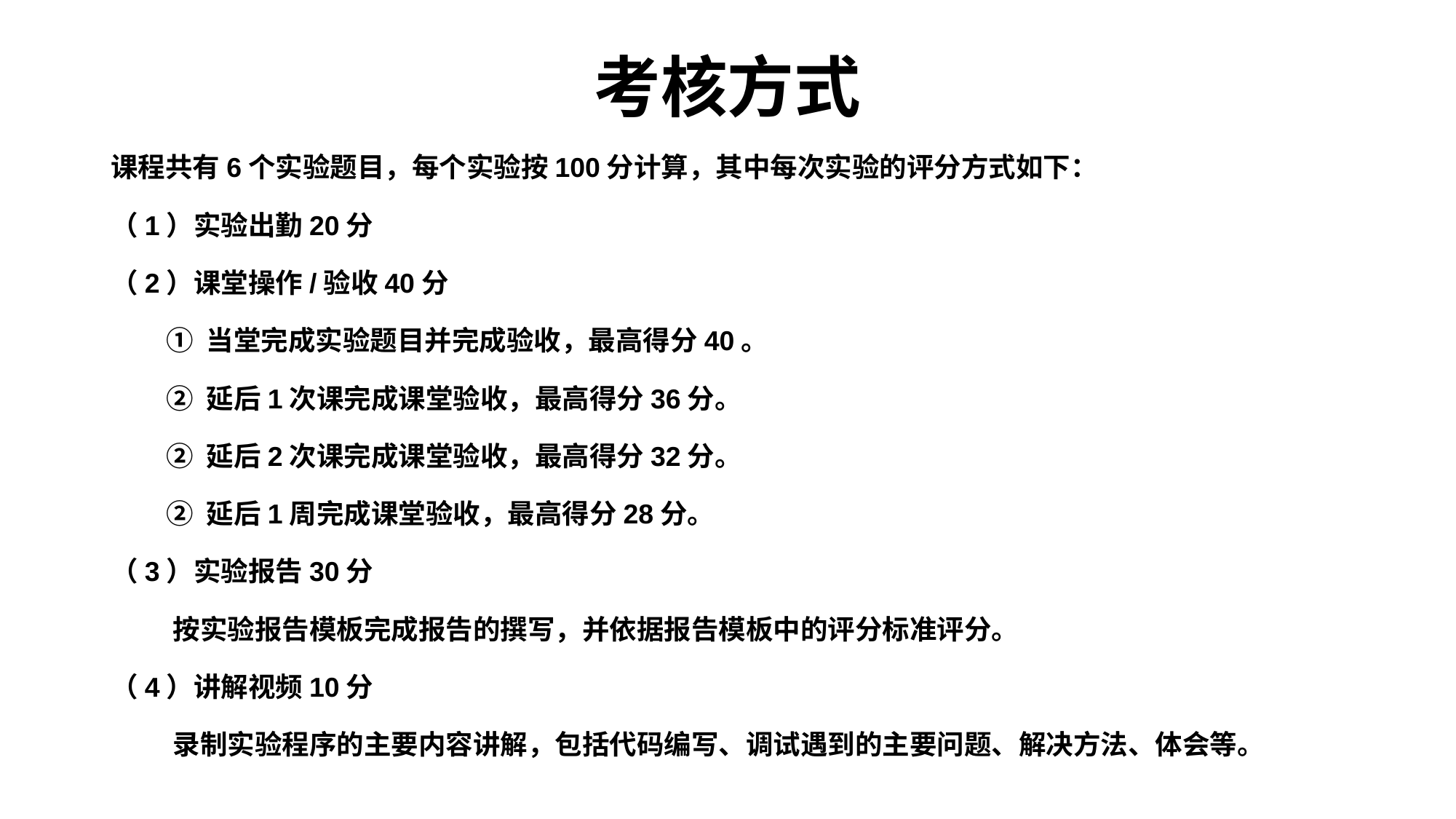

# 考核方式
课程共有6个实验题目，每个实验按100分计算，其中每次实验的评分方式如下：
（1）实验出勤20分
（2）课堂操作/验收40分
         ① 当堂完成实验题目并完成验收，最高得分40。
         ② 延后1次课完成课堂验收，最高得分36分。
         ② 延后2次课完成课堂验收，最高得分32分。
         ② 延后1周完成课堂验收，最高得分28分。
（3）实验报告30分
         按实验报告模板完成报告的撰写，并依据报告模板中的评分标准评分。
（4）讲解视频10分
         录制实验程序的主要内容讲解，包括代码编写、调试遇到的主要问题、解决方法、体会等。